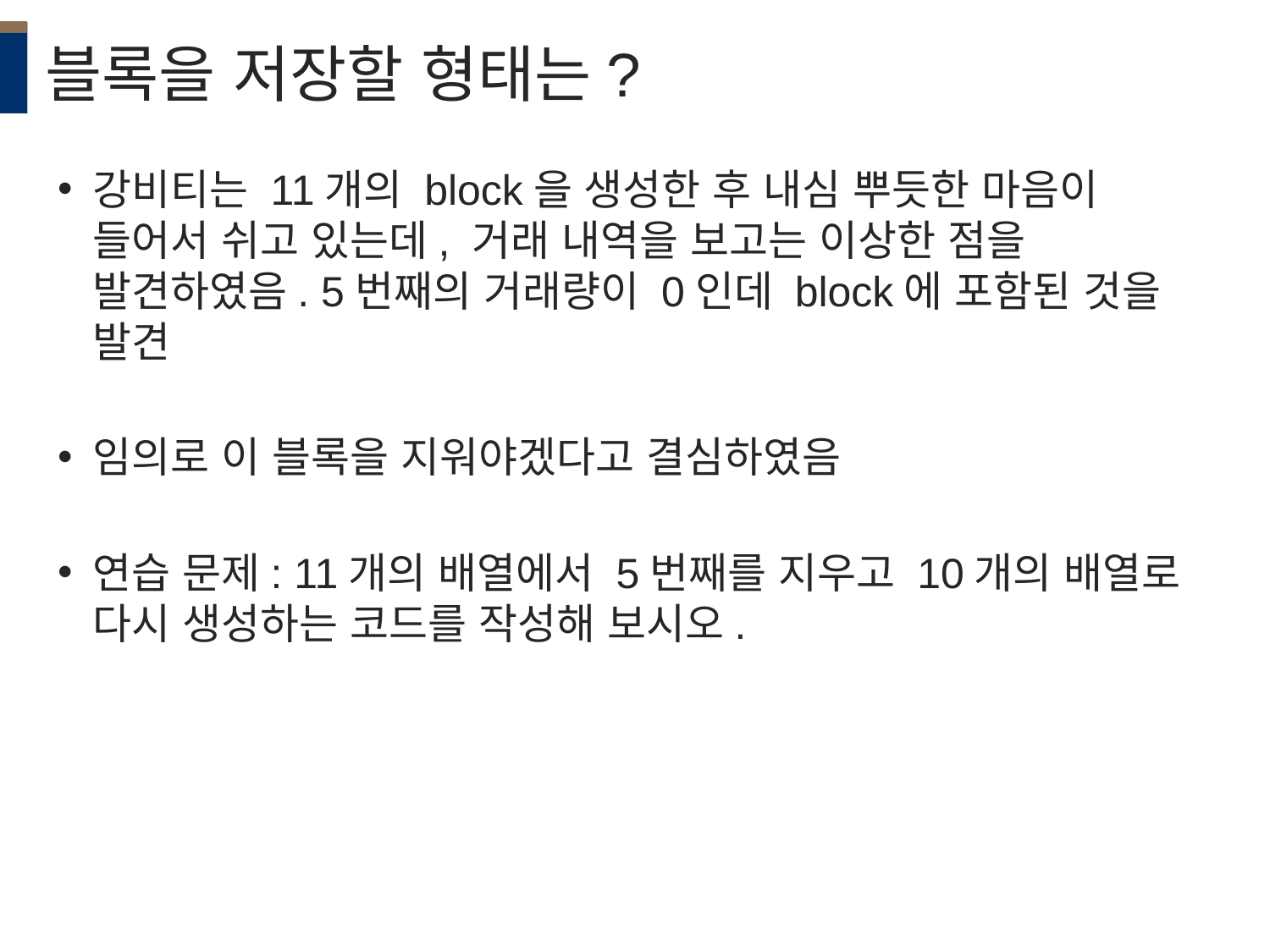

# 블록을 저장할 형태는?
강비티는 11개의 block을 생성한 후 내심 뿌듯한 마음이 들어서 쉬고 있는데, 거래 내역을 보고는 이상한 점을 발견하였음. 5번째의 거래량이 0인데 block에 포함된 것을 발견

임의로 이 블록을 지워야겠다고 결심하였음

연습 문제: 11개의 배열에서 5번째를 지우고 10개의 배열로 다시 생성하는 코드를 작성해 보시오.